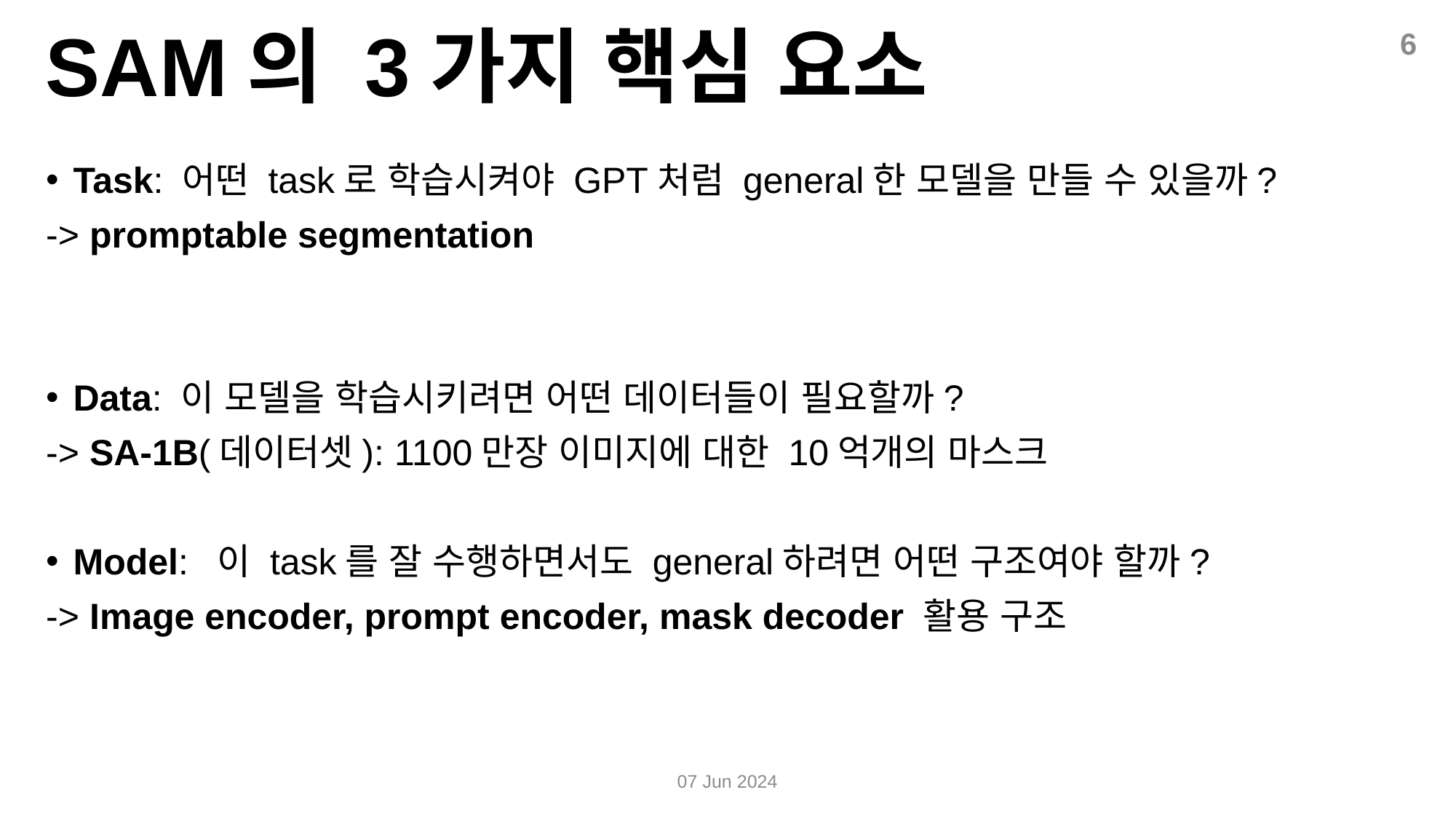

SAM의 3가지 핵심 요소
6
Task: 어떤 task로 학습시켜야 GPT처럼 general한 모델을 만들 수 있을까?
-> promptable segmentation

Data: 이 모델을 학습시키려면 어떤 데이터들이 필요할까?
-> SA-1B(데이터셋): 1100만장 이미지에 대한 10억개의 마스크

Model:  이 task를 잘 수행하면서도 general하려면 어떤 구조여야 할까?
-> Image encoder, prompt encoder, mask decoder 활용 구조

07 Jun 2024